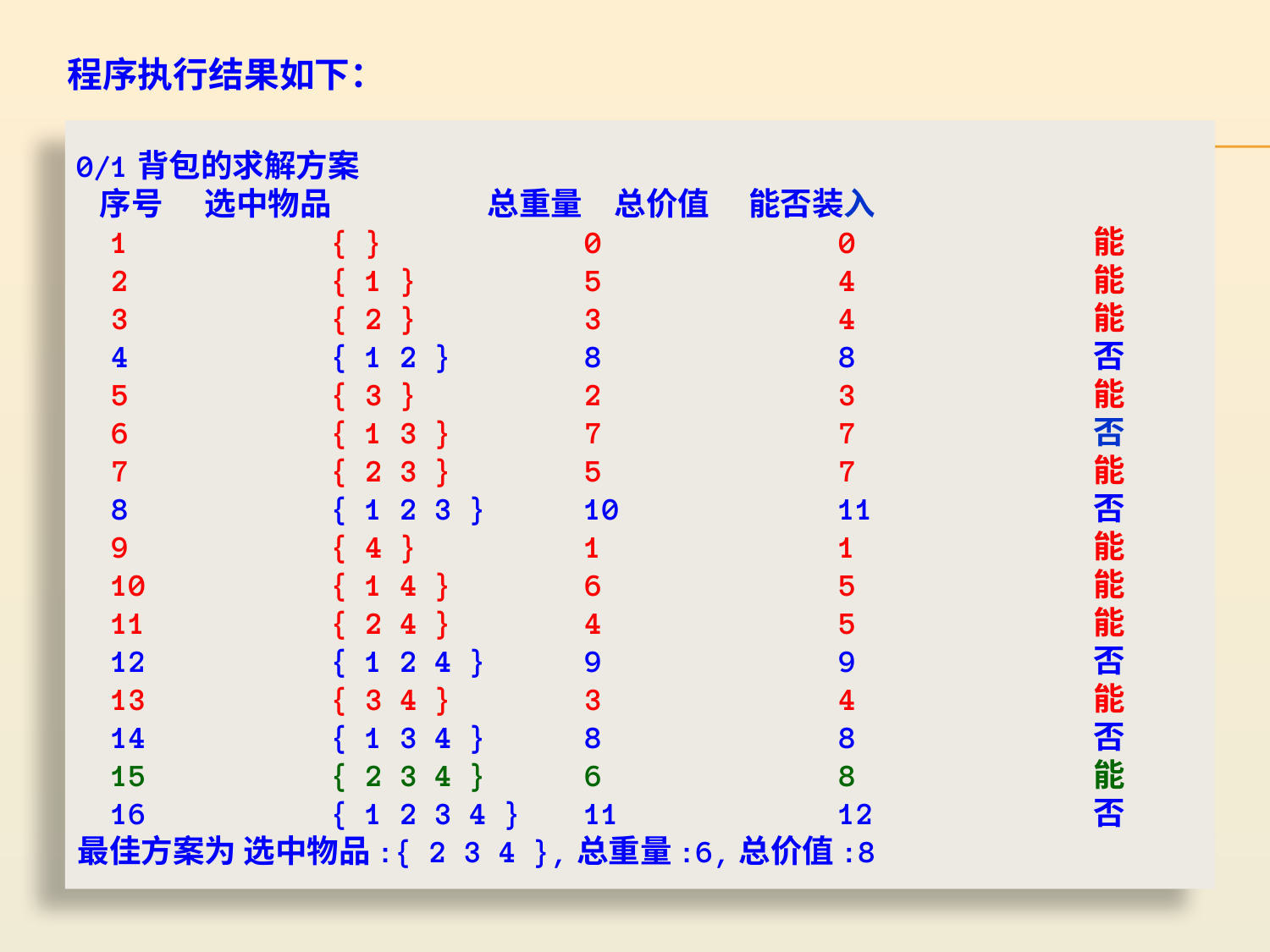

程序执行结果如下：
0/1背包的求解方案
  序号	选中物品	    总重量	    总价值	     能否装入
  1		{ }		0		0		能
  2		{ 1 }		5		4		能
  3		{ 2 }		3		4		能
  4		{ 1 2 }		8		8		否
  5		{ 3 }		2		3		能
  6		{ 1 3 }		7		7		否
  7		{ 2 3 }		5		7		能
  8		{ 1 2 3 }	10		11		否
  9		{ 4 }		1		1		能
  10		{ 1 4 }		6		5		能
  11		{ 2 4 }		4		5		能
  12		{ 1 2 4 }	9		9		否
  13		{ 3 4 }		3		4		能
  14		{ 1 3 4 }	8		8		否
  15		{ 2 3 4 }	6		8		能
  16		{ 1 2 3 4 }	11		12		否
最佳方案为 选中物品:{ 2 3 4 },总重量:6,总价值:8